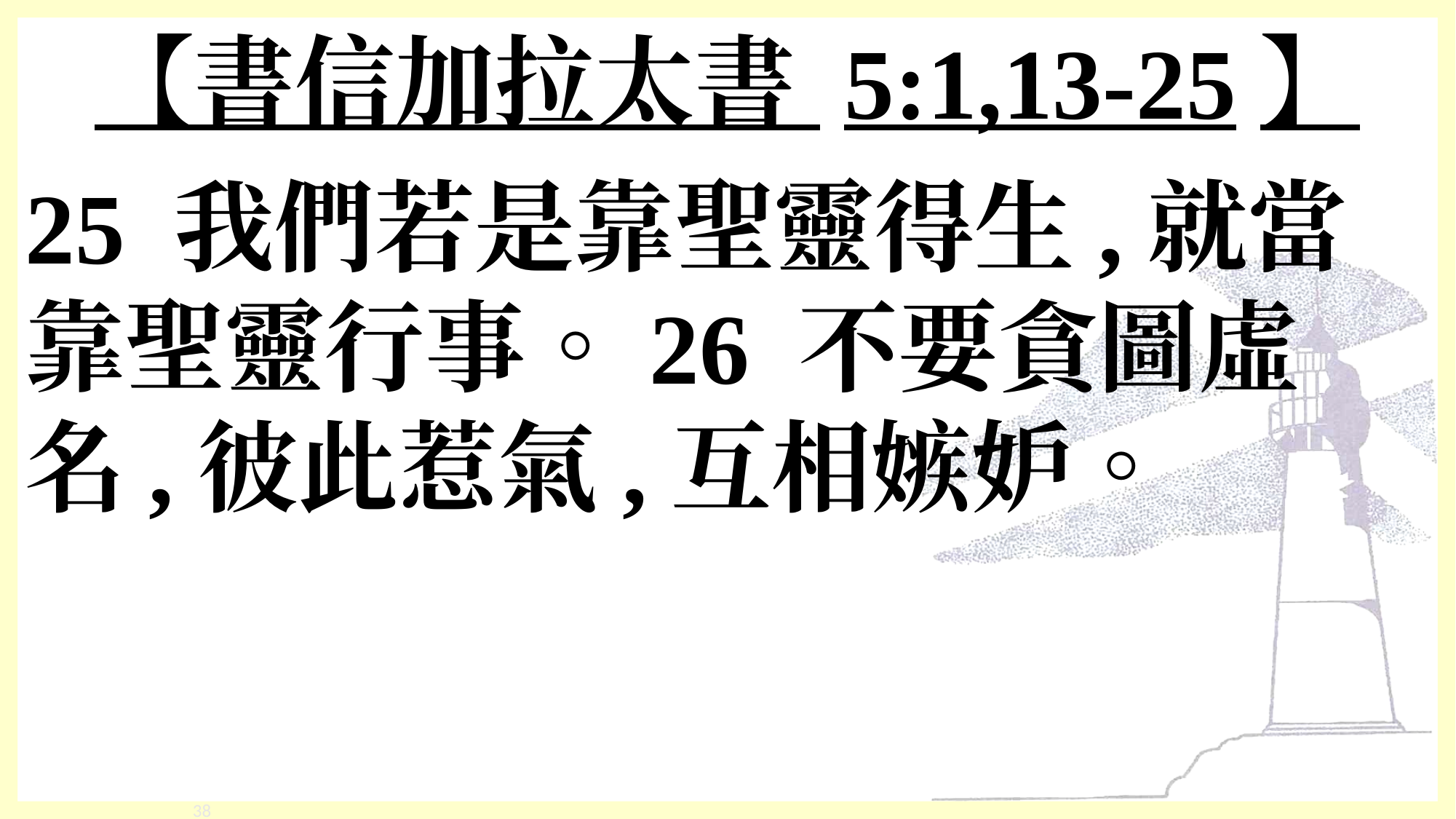

# 【書信加拉太書 5:1,13-25】
25 我們若是靠聖靈得生,就當靠聖靈行事。26 不要貪圖虛名,彼此惹氣,互相嫉妒。
38